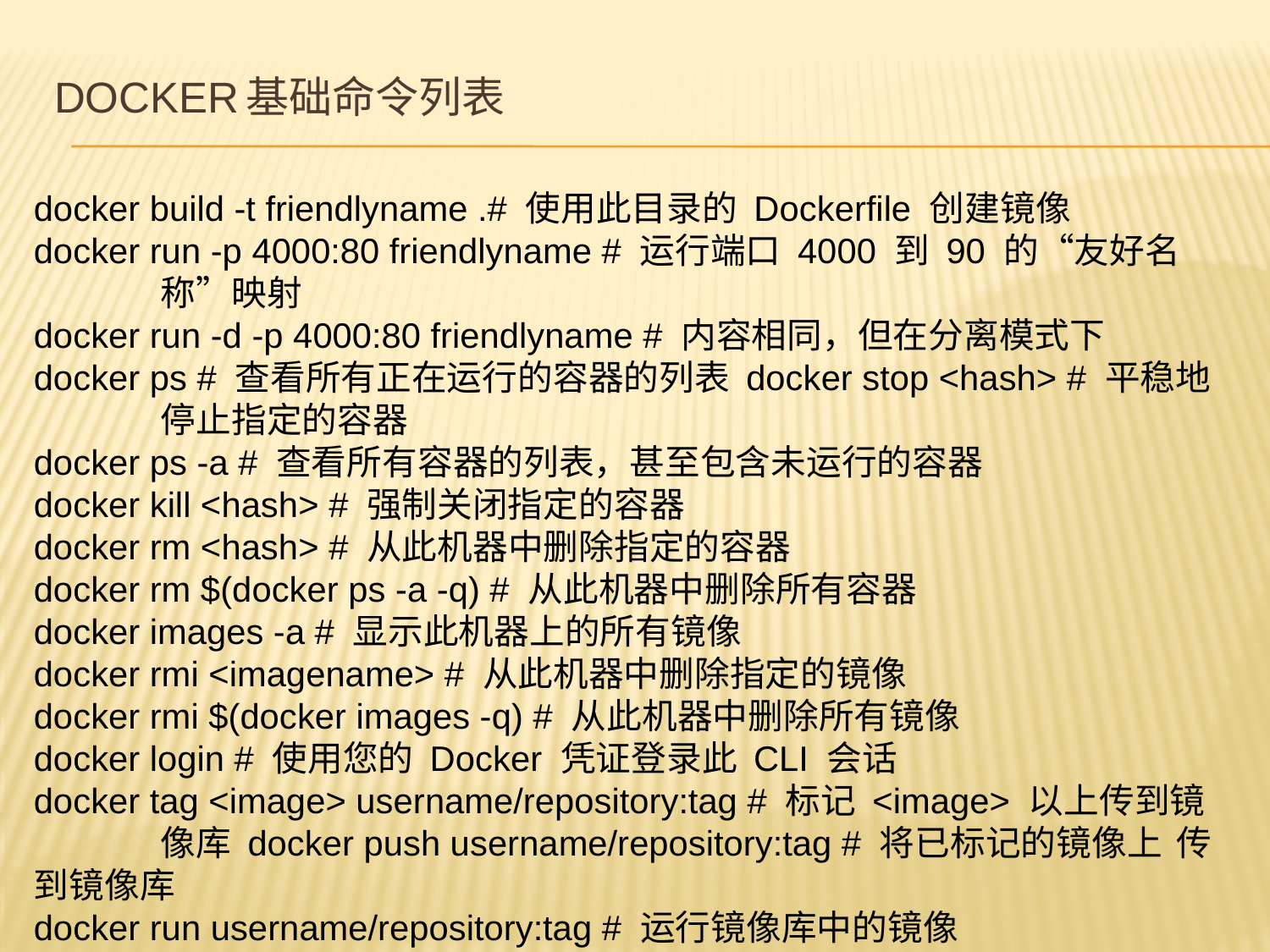

# Docker基础命令列表
docker build -t friendlyname .# 使用此目录的 Dockerfile 创建镜像
docker run -p 4000:80 friendlyname # 运行端口 4000 到 90 的“友好名	称”映射
docker run -d -p 4000:80 friendlyname # 内容相同，但在分离模式下
docker ps # 查看所有正在运行的容器的列表 docker stop <hash> # 平稳地	停止指定的容器
docker ps -a # 查看所有容器的列表，甚至包含未运行的容器
docker kill <hash> # 强制关闭指定的容器
docker rm <hash> # 从此机器中删除指定的容器
docker rm $(docker ps -a -q) # 从此机器中删除所有容器
docker images -a # 显示此机器上的所有镜像
docker rmi <imagename> # 从此机器中删除指定的镜像
docker rmi $(docker images -q) # 从此机器中删除所有镜像
docker login # 使用您的 Docker 凭证登录此 CLI 会话
docker tag <image> username/repository:tag # 标记 <image> 以上传到镜	像库 docker push username/repository:tag # 将已标记的镜像上	传到镜像库
docker run username/repository:tag # 运行镜像库中的镜像